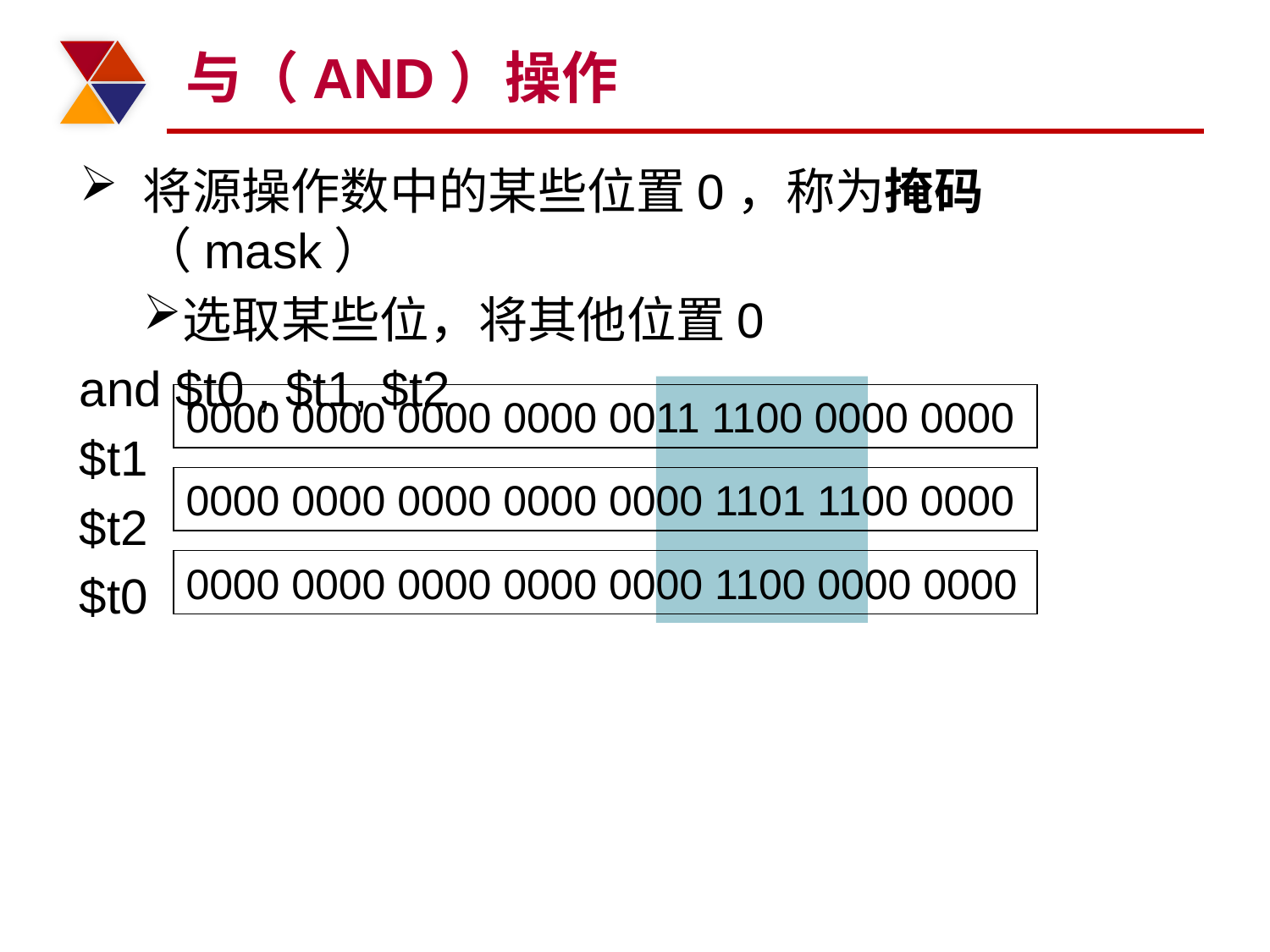

# 与（AND）操作
将源操作数中的某些位置0，称为掩码（mask）
选取某些位，将其他位置0
and $t0 , $t1, $t2
$t1
$t2
$t0

0000 0000 0000 0000 0011 1100 0000 0000
0000 0000 0000 0000 0000 1101 1100 0000
0000 0000 0000 0000 0000 1100 0000 0000